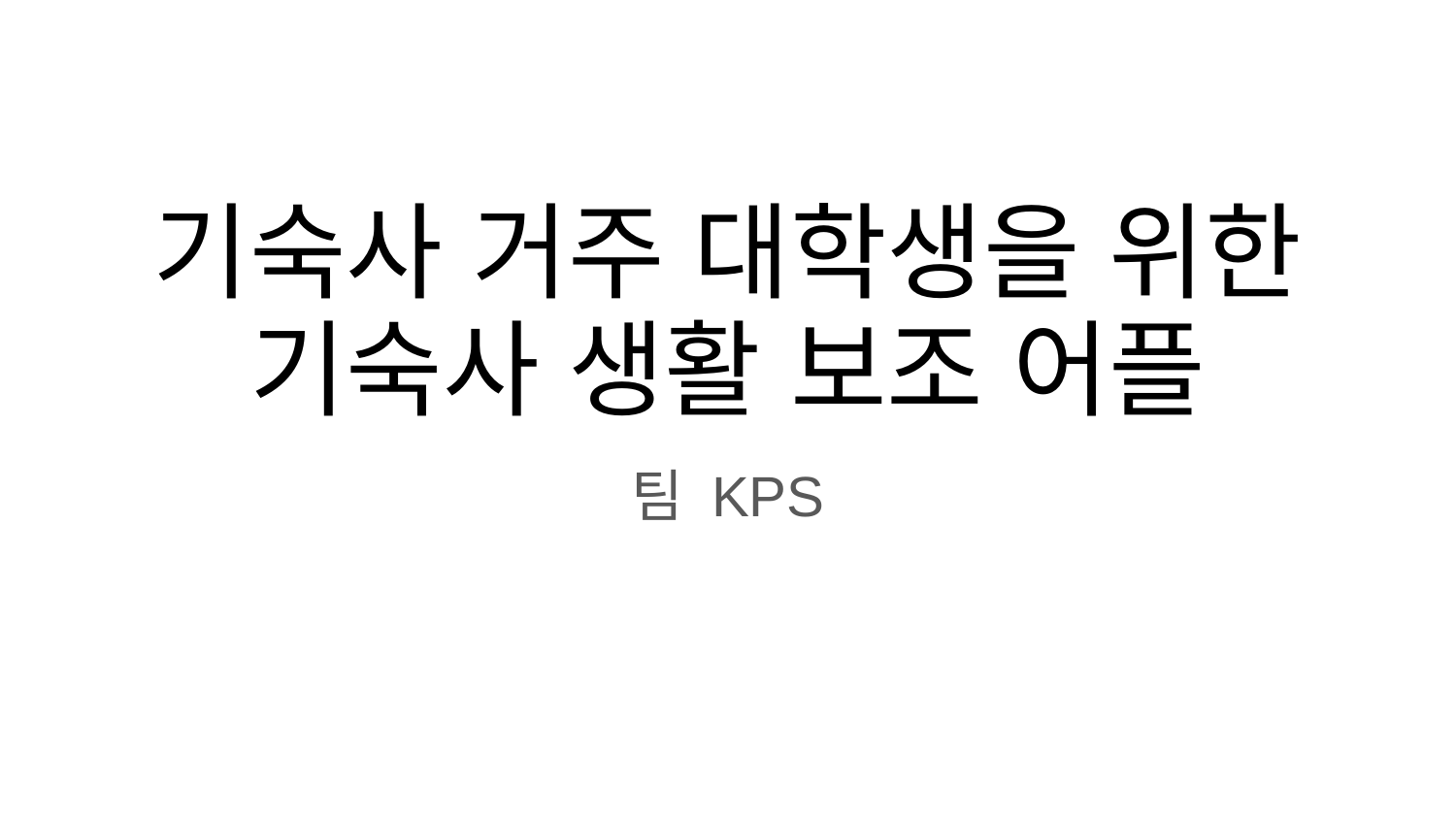

# 기숙사 거주 대학생을 위한
기숙사 생활 보조 어플
팀 KPS